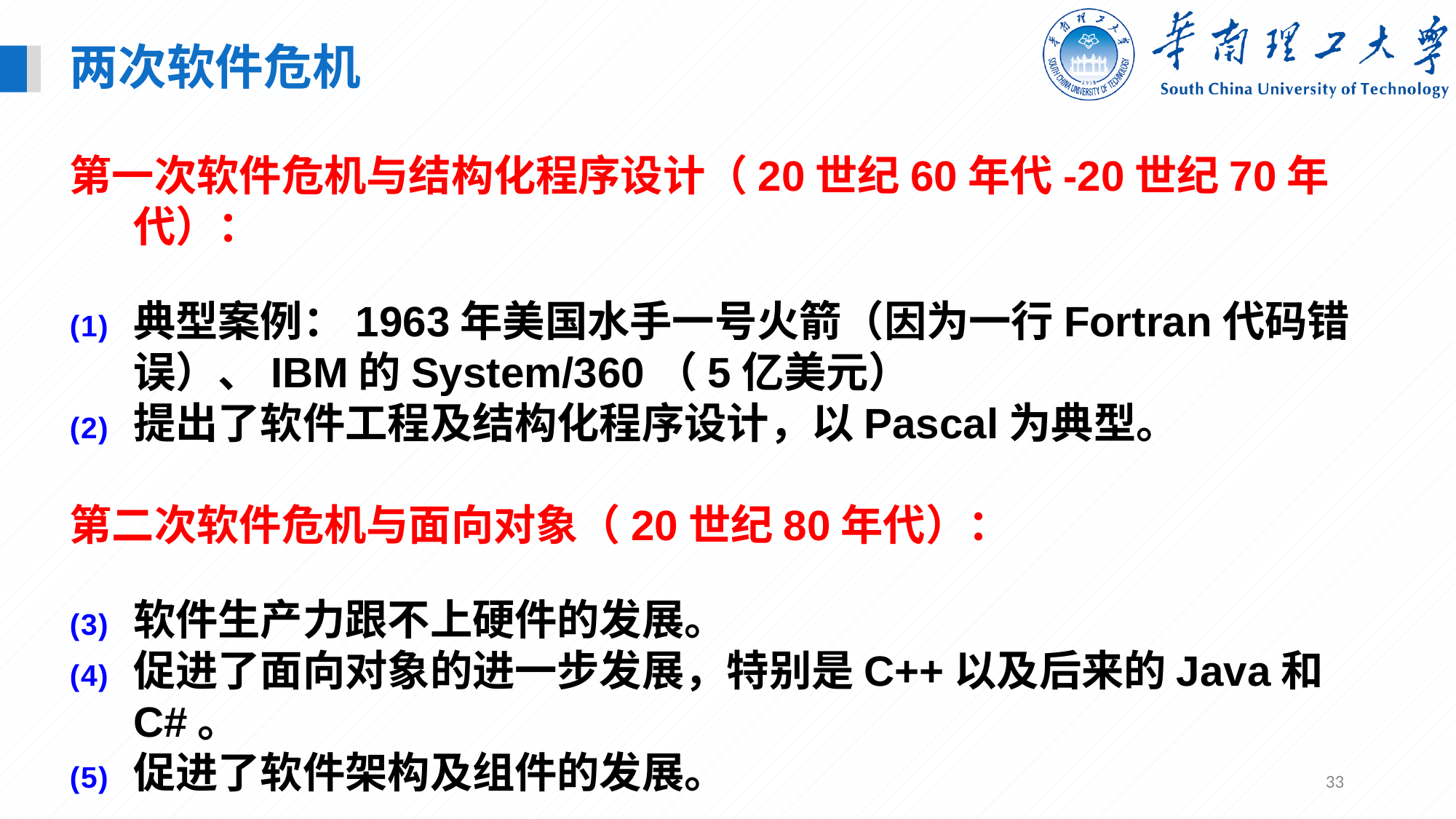

两次软件危机
第一次软件危机与结构化程序设计（20世纪60年代-20世纪70年代）：

典型案例：1963年美国水手一号火箭（因为一行Fortran代码错误）、IBM的System/360（5亿美元）
提出了软件工程及结构化程序设计，以Pascal为典型。

第二次软件危机与面向对象（20世纪80年代）：

软件生产力跟不上硬件的发展。
促进了面向对象的进一步发展，特别是C++以及后来的Java和C#。
促进了软件架构及组件的发展。
33